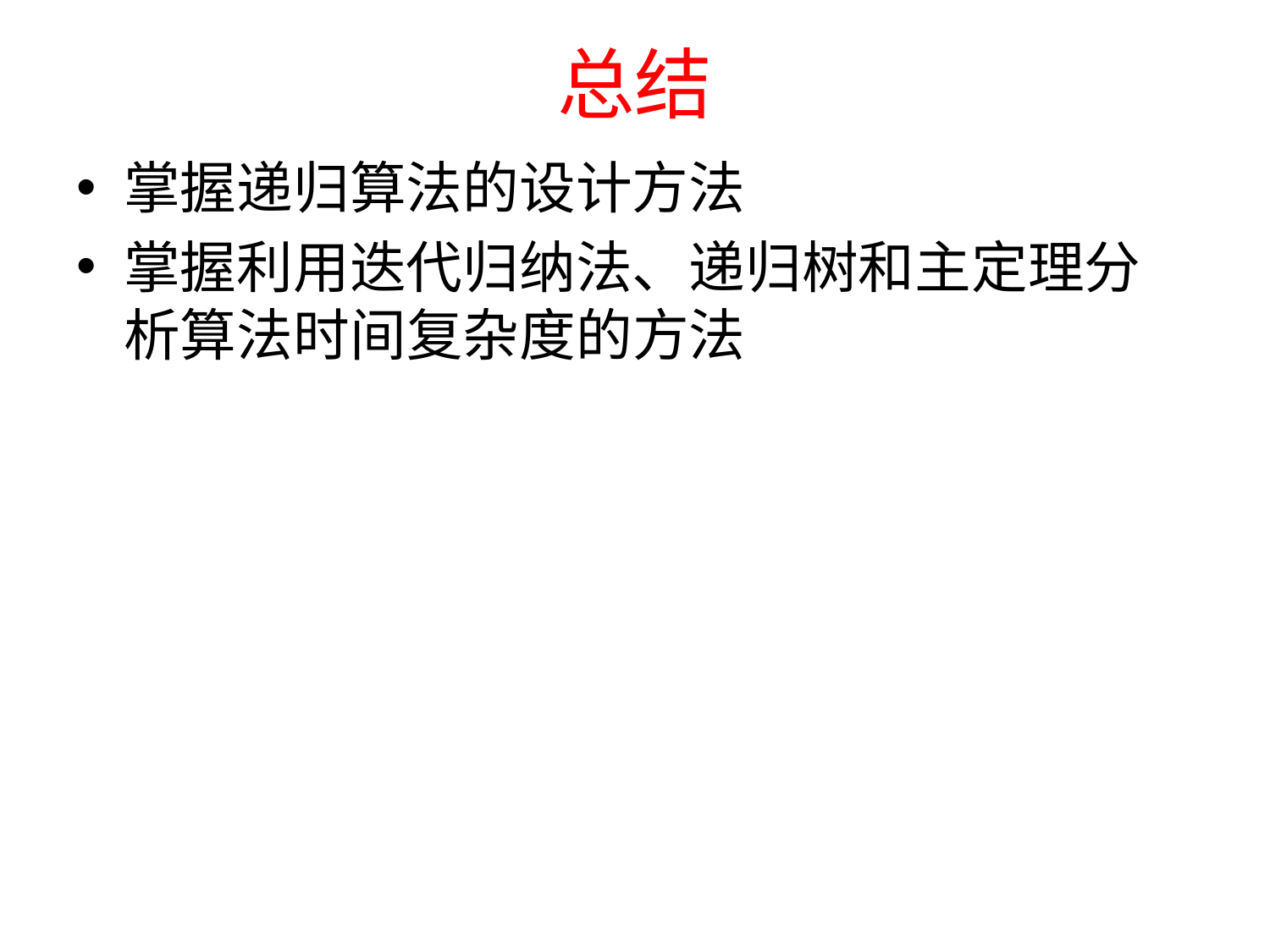

# 总结
掌握递归算法的设计方法
掌握利用迭代归纳法、递归树和主定理分析算法时间复杂度的方法